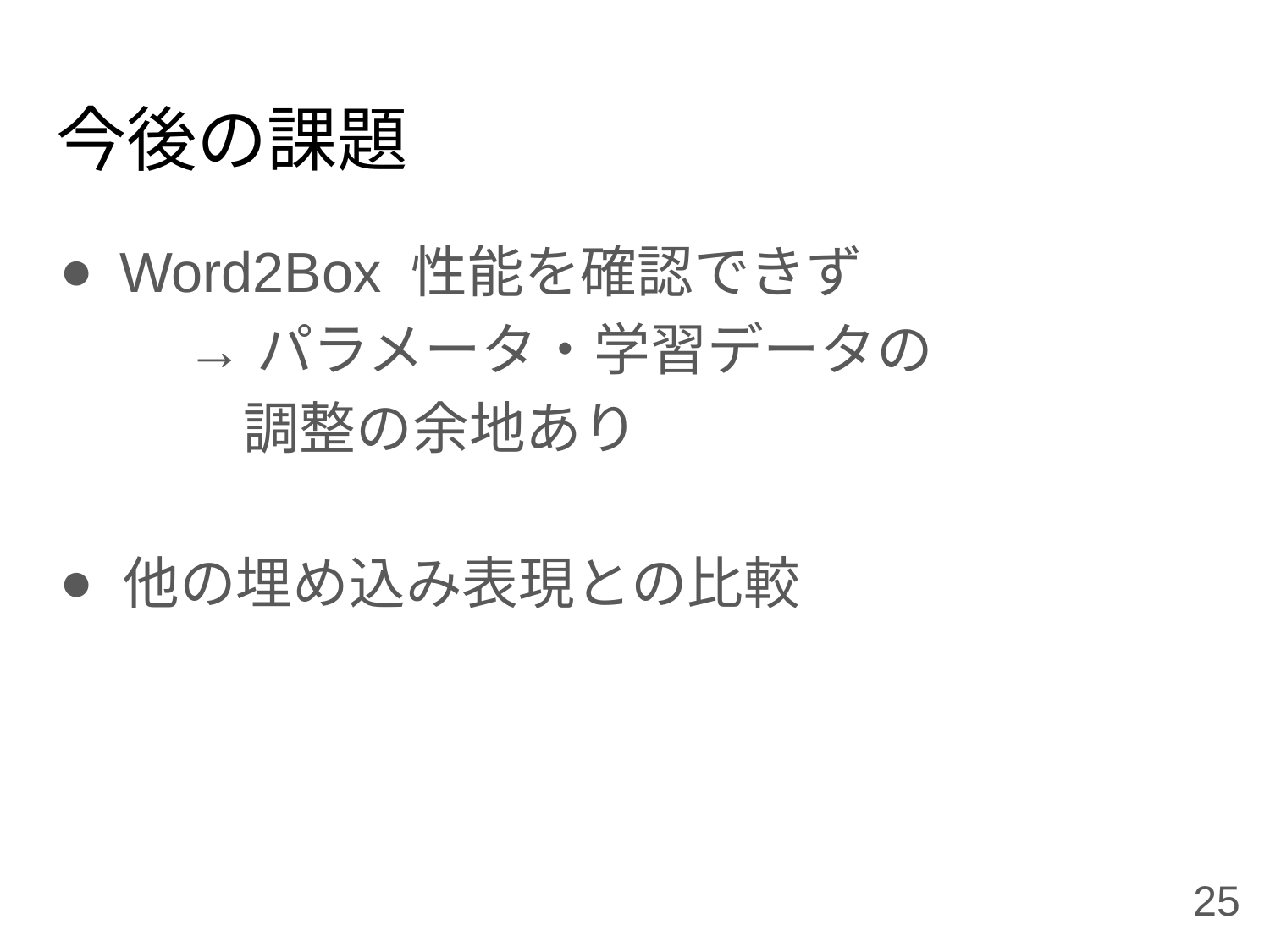

# 今後の課題
Word2Box 性能を確認できず
	→パラメータ・学習データの
	　調整の余地あり

他の埋め込み表現との比較
25